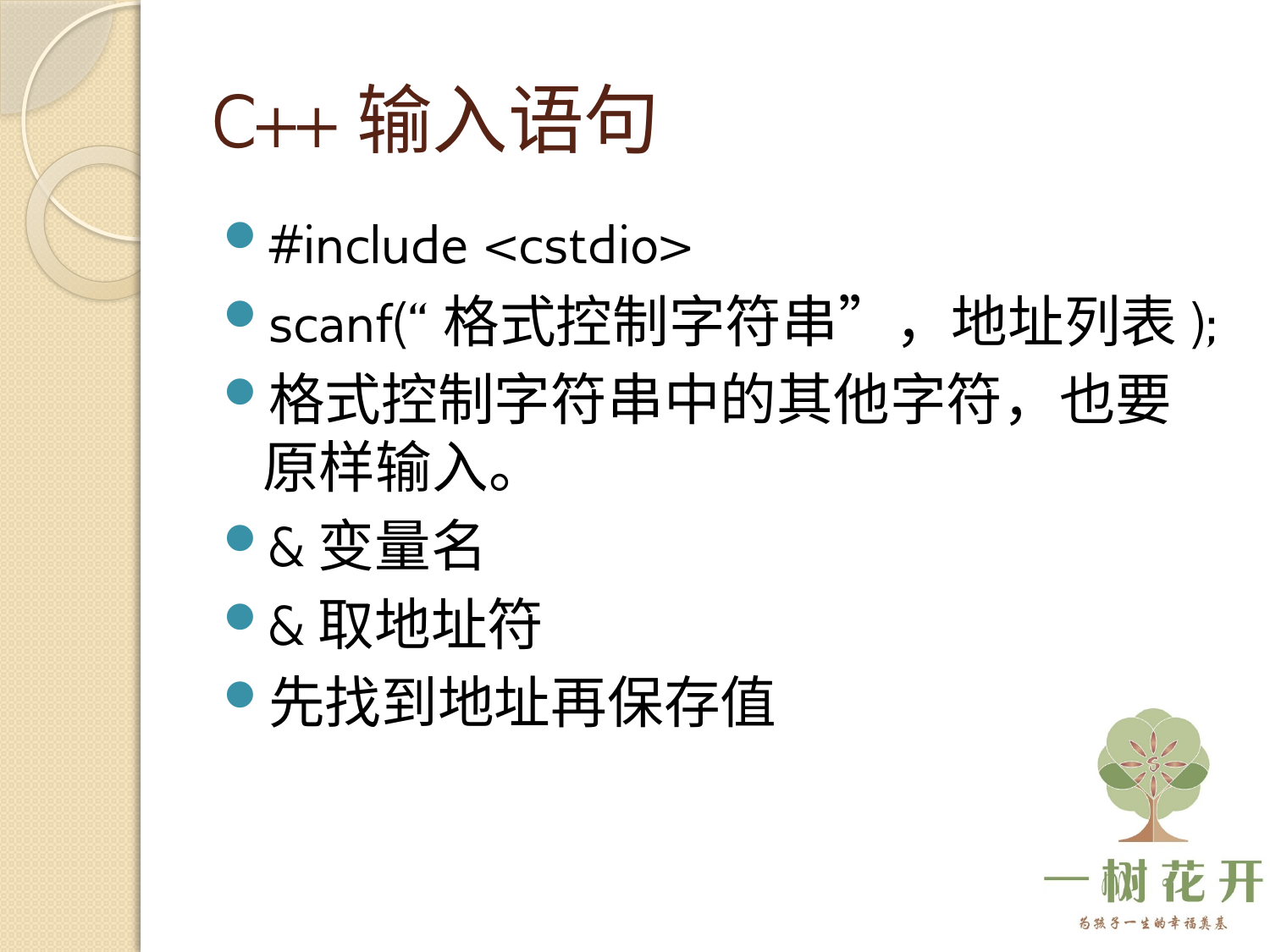

# C++输入语句
#include <cstdio>
scanf(“格式控制字符串”，地址列表);
格式控制字符串中的其他字符，也要原样输入。
&变量名
&取地址符
先找到地址再保存值